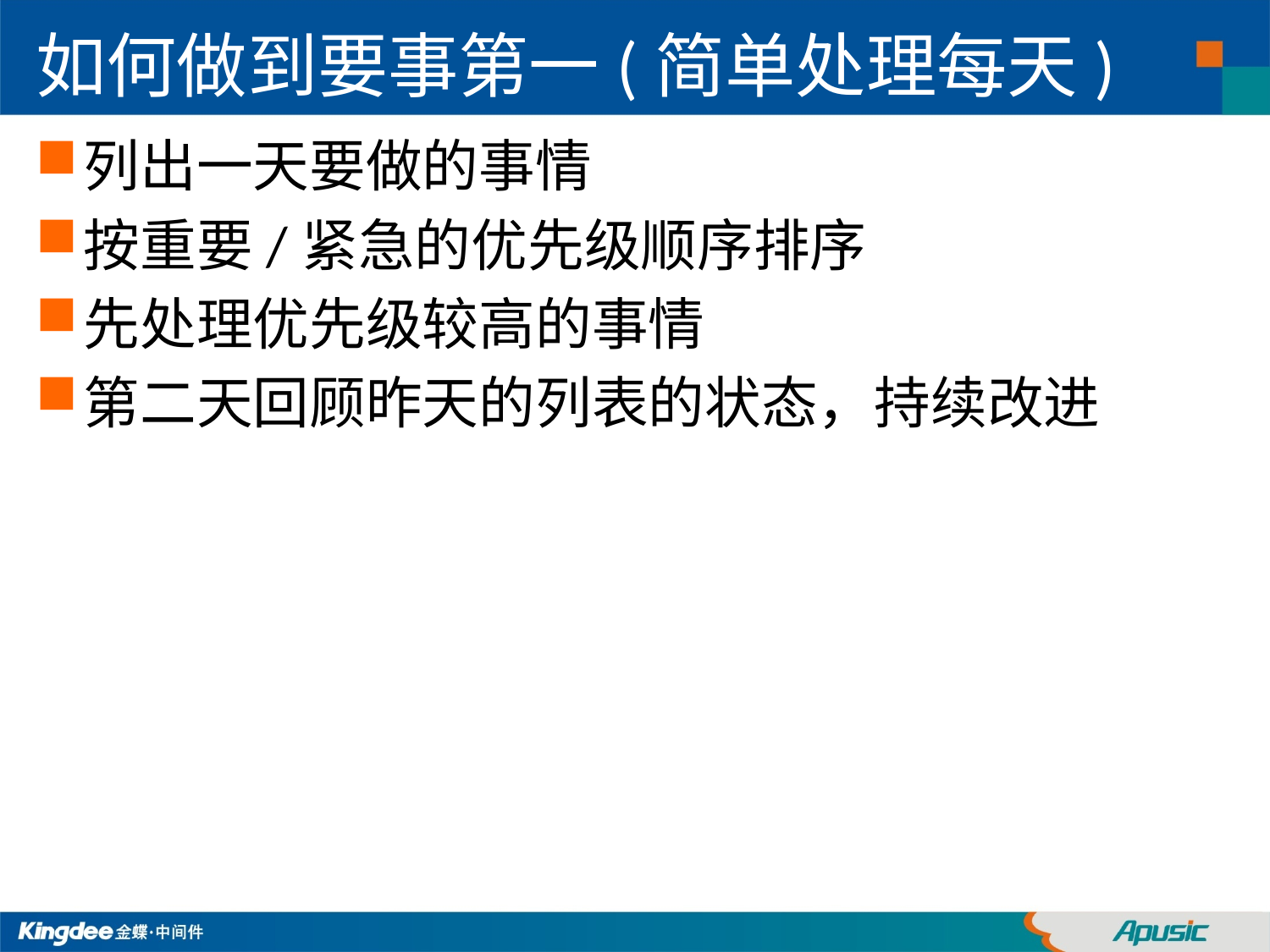

# 如何做到要事第一(简单处理每天)
列出一天要做的事情
按重要/紧急的优先级顺序排序
先处理优先级较高的事情
第二天回顾昨天的列表的状态，持续改进